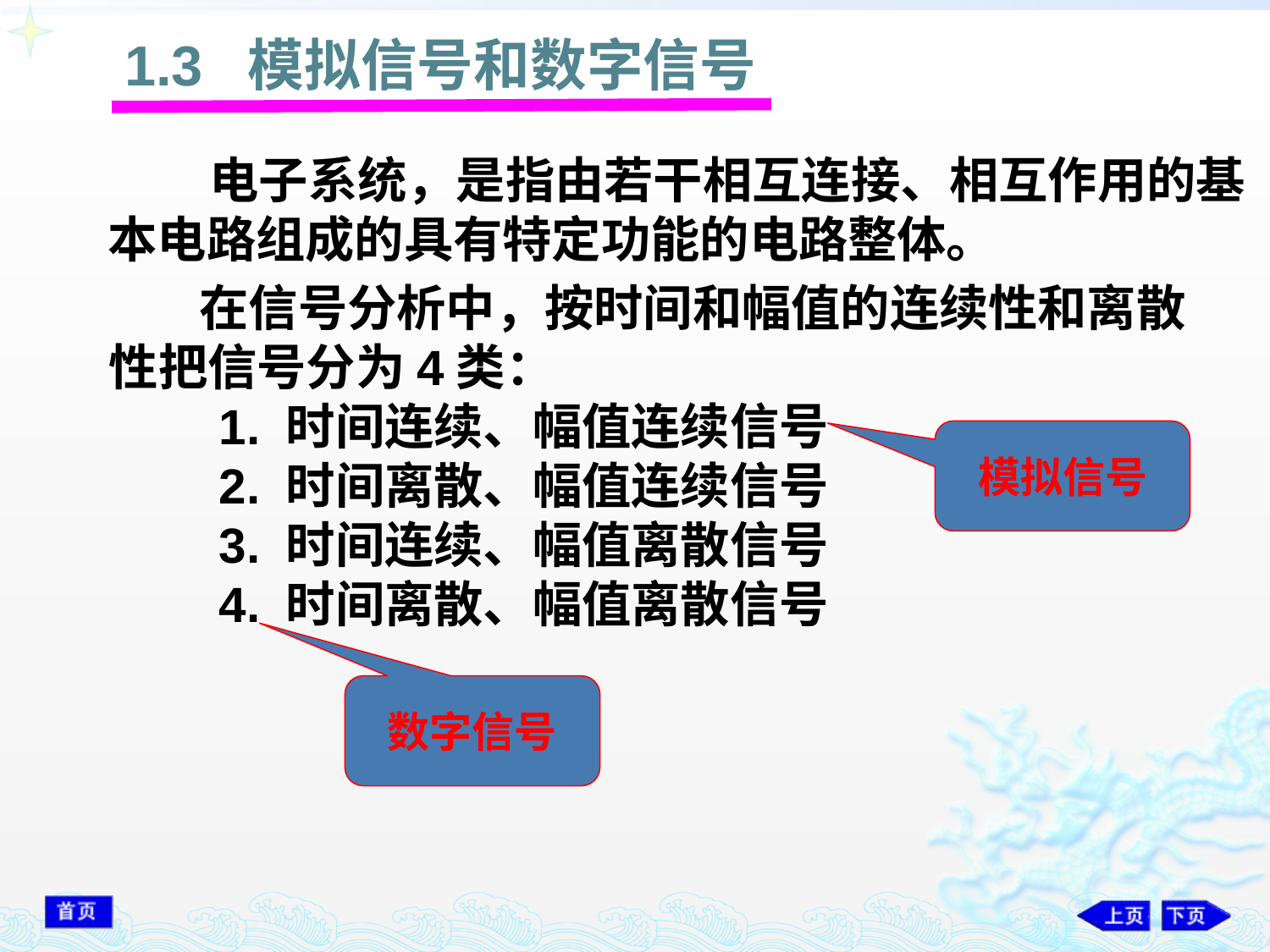

1.3  模拟信号和数字信号

        电子系统，是指由若干相互连接、相互作用的基本电路组成的具有特定功能的电路整体。
       在信号分析中，按时间和幅值的连续性和离散性把信号分为4类：
        1. 时间连续、幅值连续信号
        2. 时间离散、幅值连续信号
        3. 时间连续、幅值离散信号
        4. 时间离散、幅值离散信号

模拟信号
数字信号